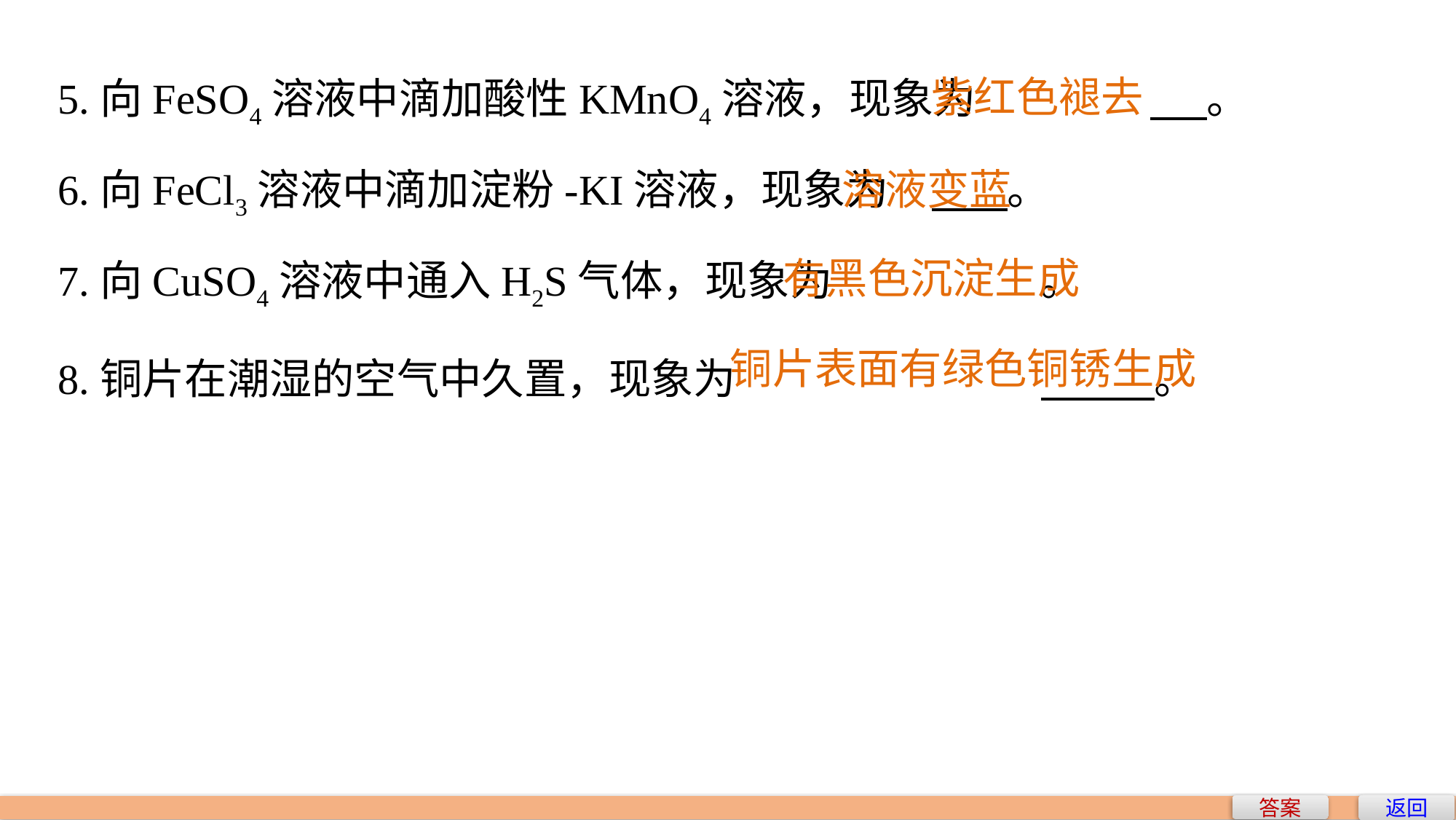

5.向FeSO4溶液中滴加酸性KMnO4溶液，现象为		      。
6.向FeCl3溶液中滴加淀粉-­KI溶液，现象为	        。
7.向CuSO4溶液中通入H2S气体，现象为		。
8.铜片在潮湿的空气中久置，现象为			            。
紫红色褪去
溶液变蓝
有黑色沉淀生成
铜片表面有绿色铜锈生成
返回
答案